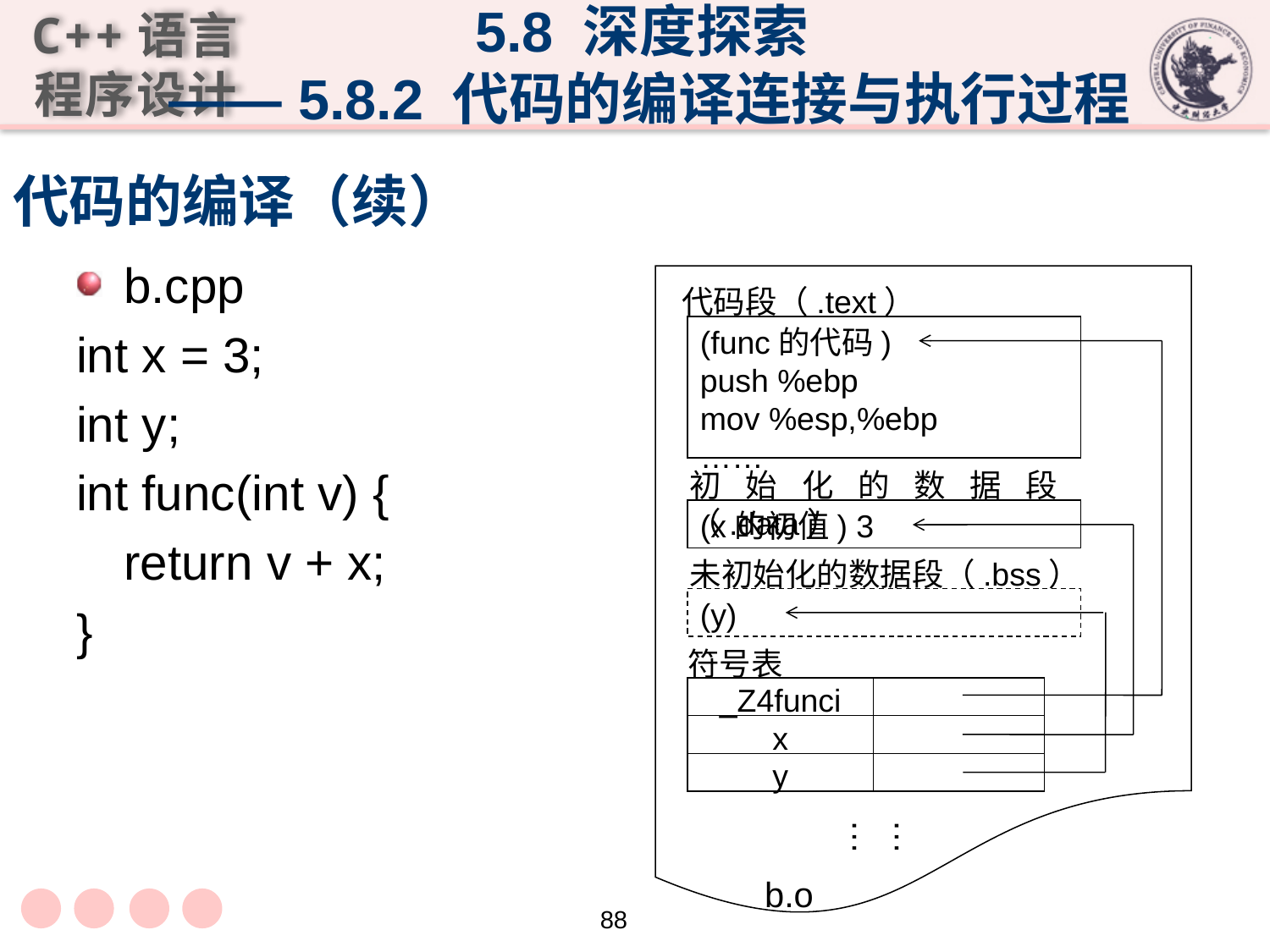

5.8 深度探索
 —— 5.8.2 代码的编译连接与执行过程
# 代码的编译（续）
b.cpp
int x = 3;
int y;
int func(int v) {
	return v + x;
}

代码段（.text）
(func的代码)
push %ebp
mov %esp,%ebp
……
初始化的数据段（.data）
(x的初值) 3
未初始化的数据段（.bss）
(y)
符号表
_Z4funci

x

y

……
b.o
88